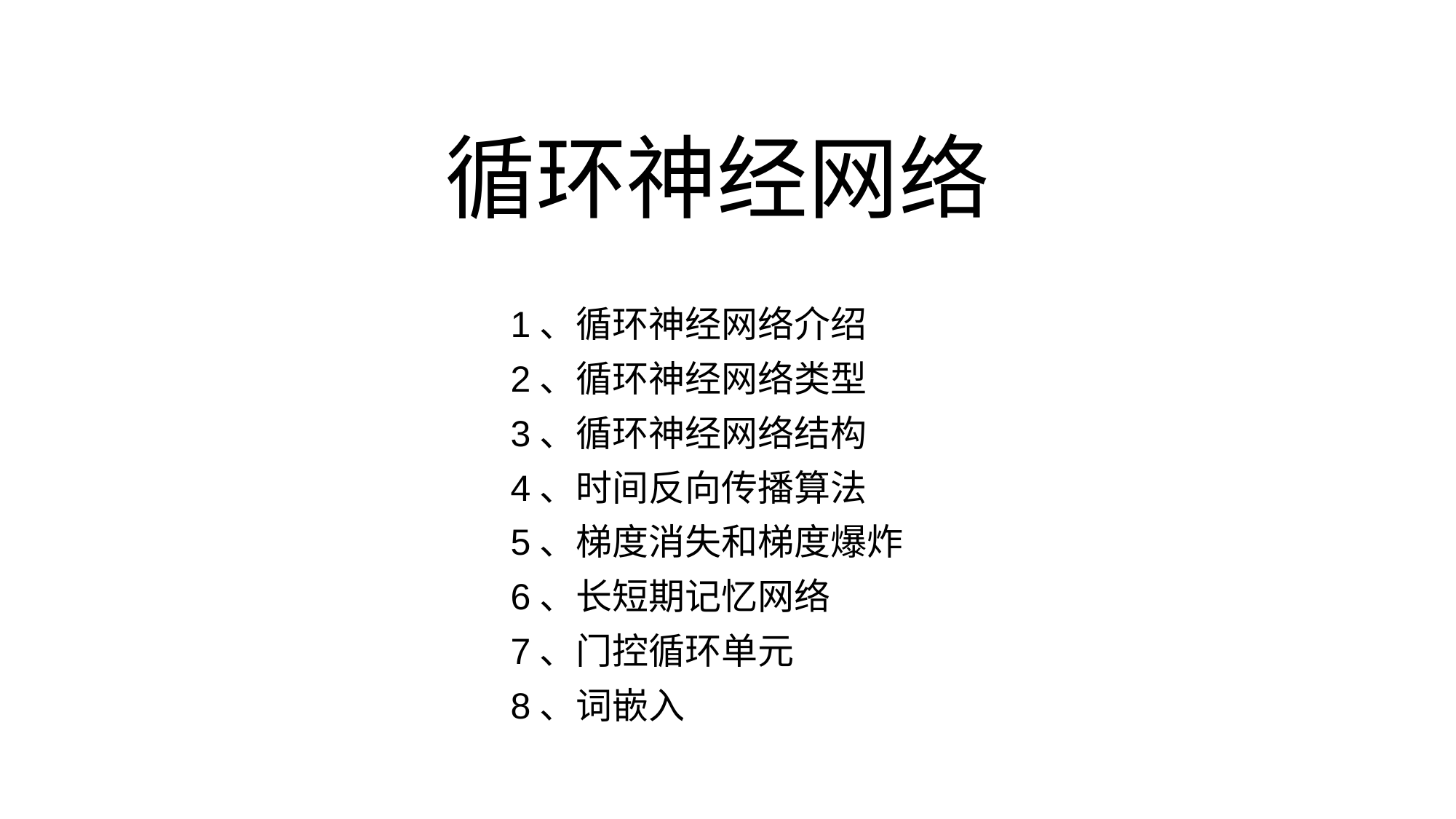

# 循环神经网络
1、循环神经网络介绍
2、循环神经网络类型
3、循环神经网络结构
4、时间反向传播算法
5、梯度消失和梯度爆炸
6、长短期记忆网络
7、门控循环单元
8、词嵌入